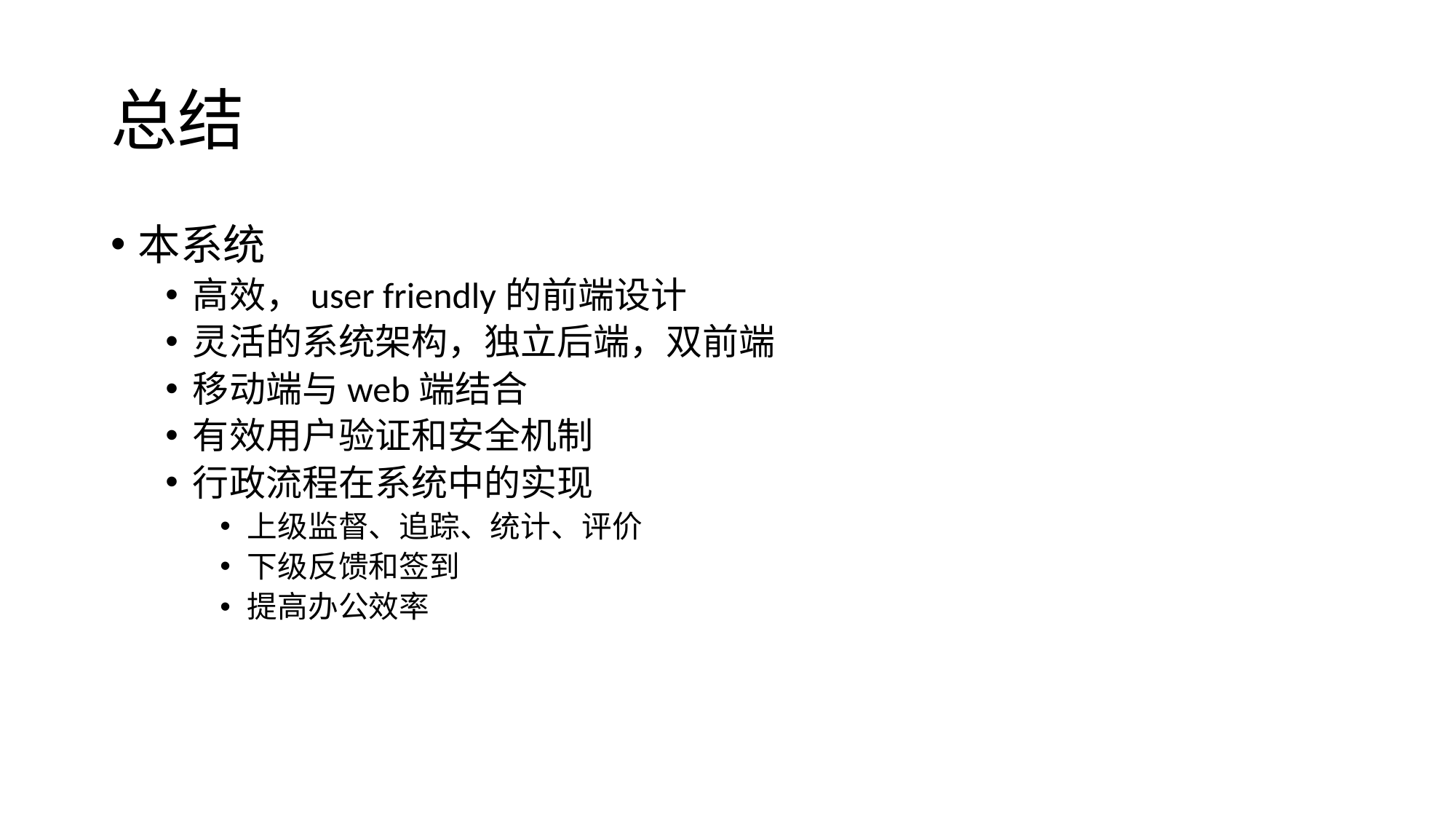

# 总结
本系统
高效，user friendly的前端设计
灵活的系统架构，独立后端，双前端
移动端与web端结合
有效用户验证和安全机制
行政流程在系统中的实现
上级监督、追踪、统计、评价
下级反馈和签到
提高办公效率